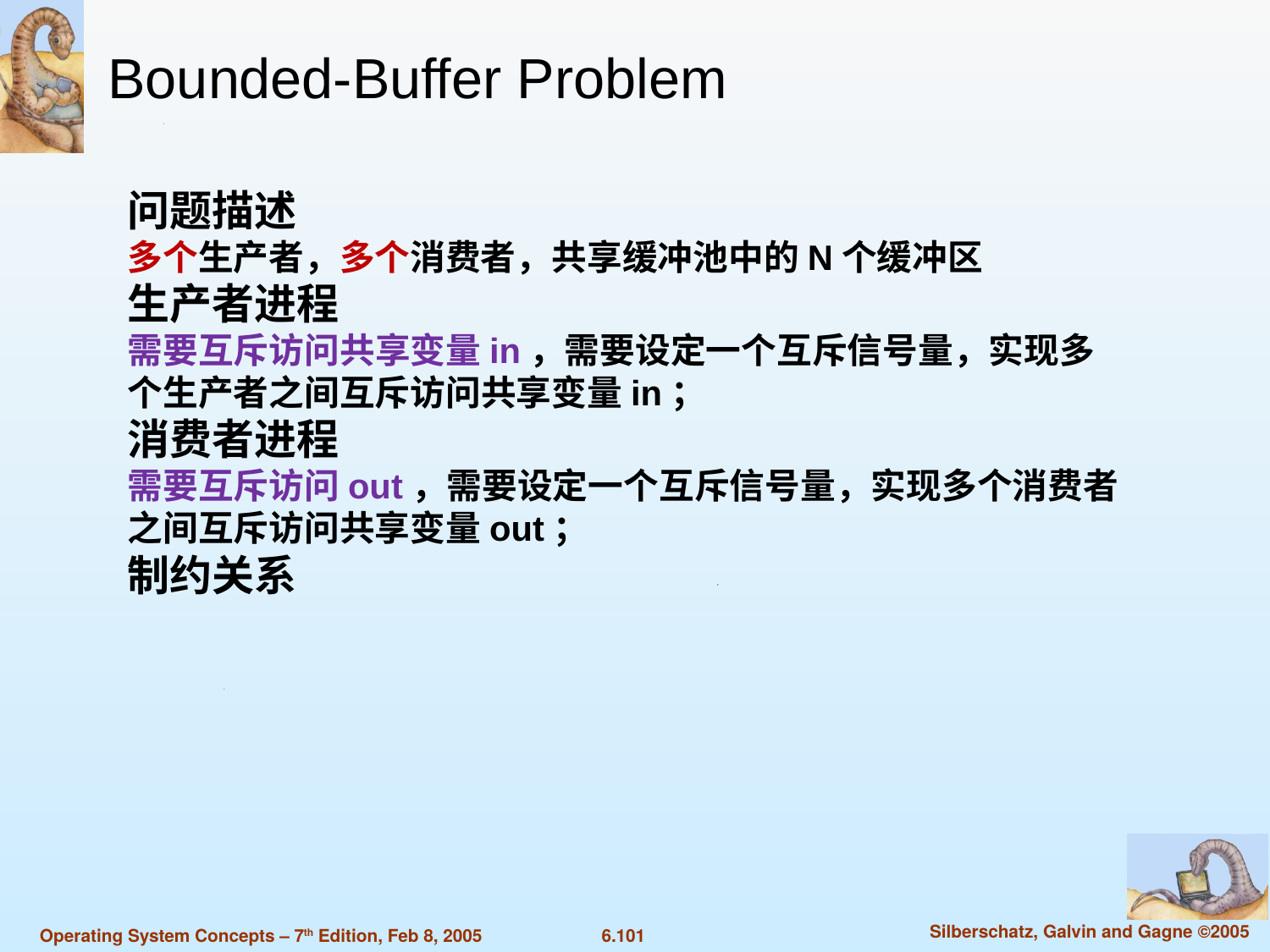

Bounded-Buffer Problem
问题描述
多个生产者，多个消费者，共享缓冲池中的N个缓冲区
生产者进程
需要互斥访问共享变量in，需要设定一个互斥信号量，实现多个生产者之间互斥访问共享变量in；
消费者进程
需要互斥访问out，需要设定一个互斥信号量，实现多个消费者之间互斥访问共享变量out；
制约关系